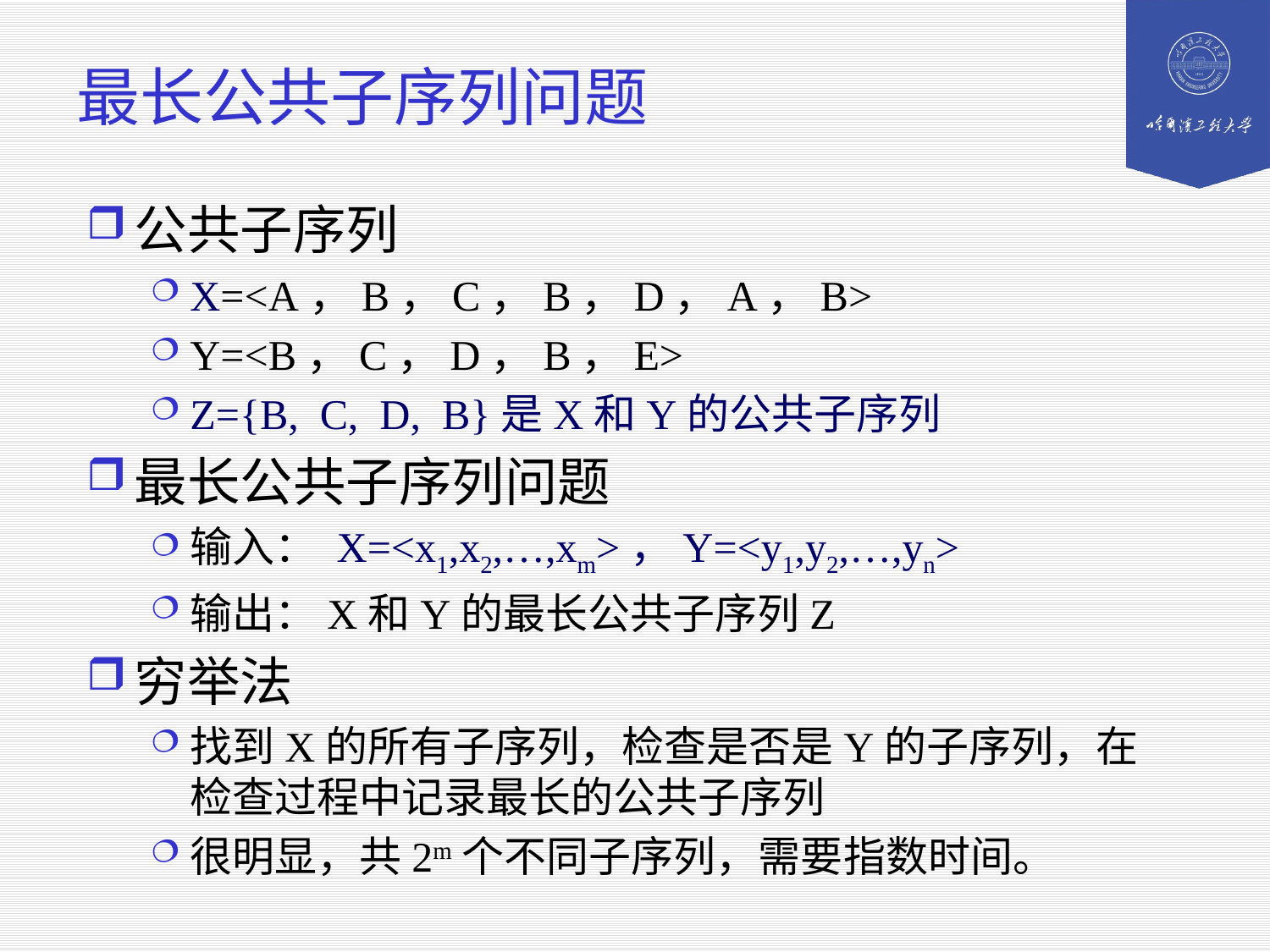

# 最长公共子序列问题
公共子序列
X=<A，B，C，B，D，A，B>
Y=<B，C，D，B，E>
Z={B,  C,  D,  B}是X和Y的公共子序列
最长公共子序列问题
输入： X=<x1,x2,…,xm>，Y=<y1,y2,…,yn>
输出：X和Y的最长公共子序列Z
穷举法
找到X的所有子序列，检查是否是Y的子序列，在检查过程中记录最长的公共子序列
很明显，共2m个不同子序列，需要指数时间。